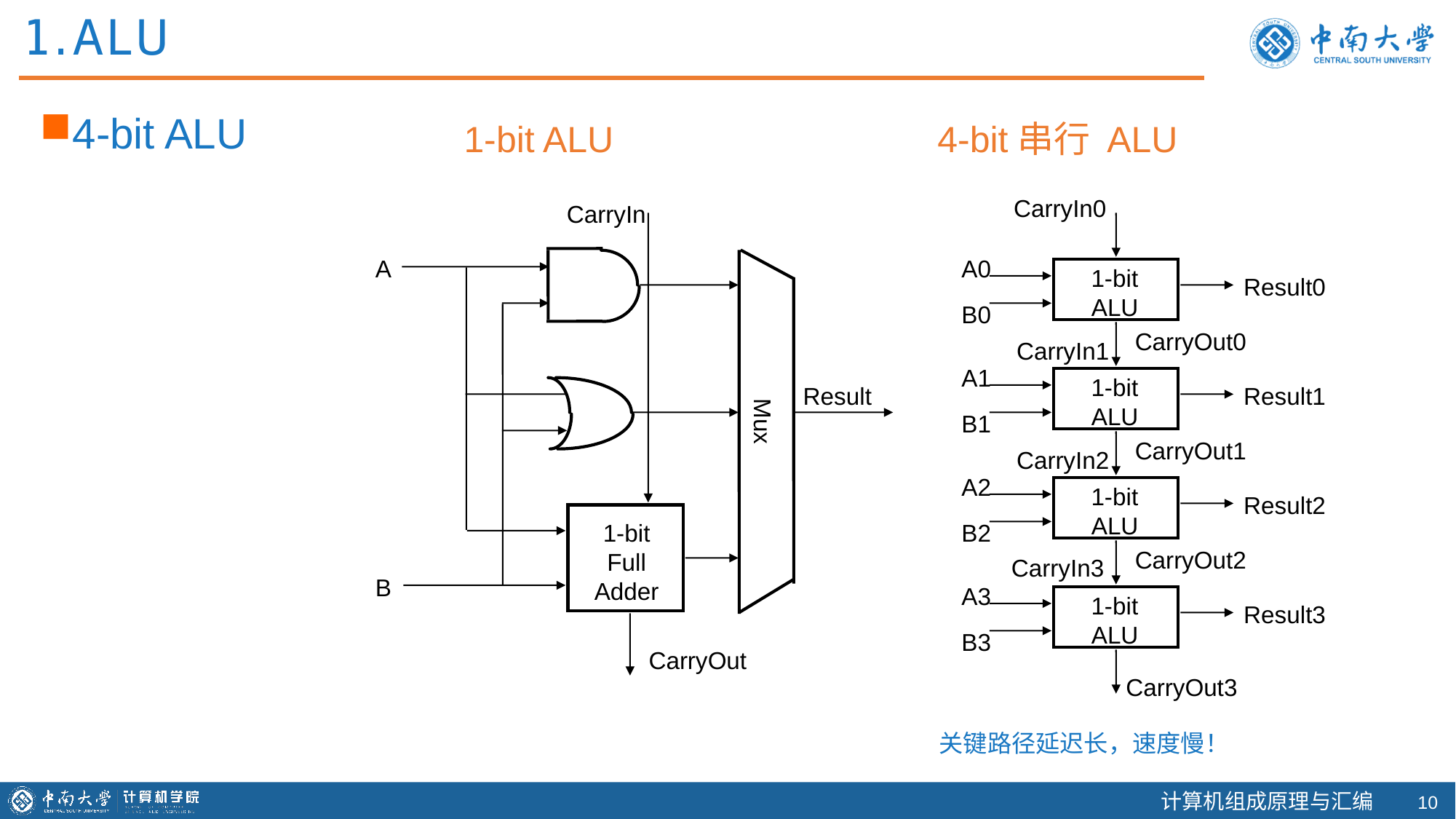

1.ALU
4-bit ALU
         1-bit ALU			          4-bit串行 ALU
CarryIn0

A0
1-bit
ALU

Result0

B0

CarryOut0

CarryIn1
A1
1-bit
ALU

Result1

B1

CarryOut1

CarryIn2
A2
1-bit
ALU

Result2

B2

CarryOut2

CarryIn3
A3
1-bit
ALU

Result3

B3

CarryOut3
CarryIn

A

Result

Mux

1-bit
Full
Adder

B

CarryOut
关键路径延迟长，速度慢！
10